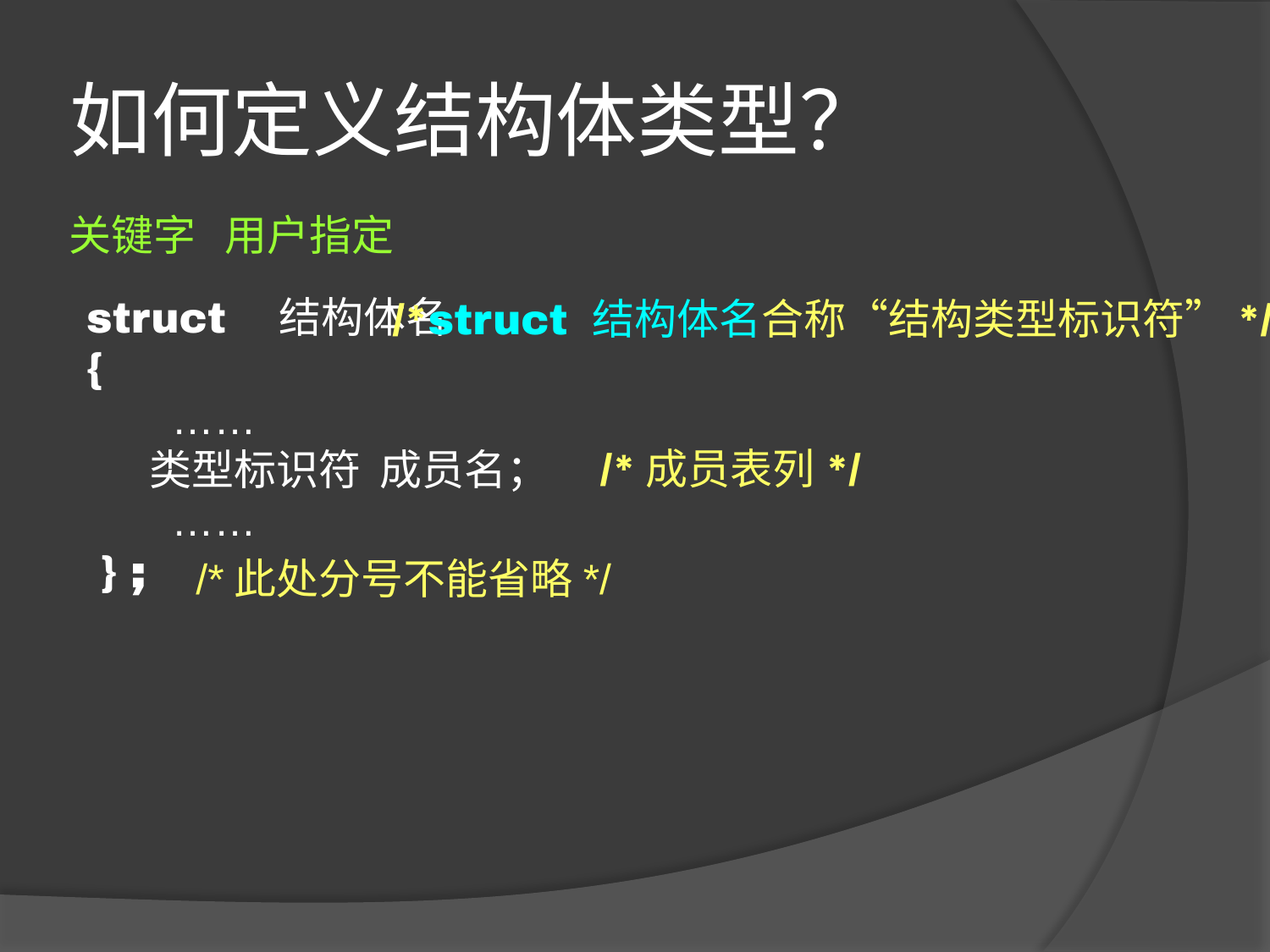

# 如何定义结构体类型？
关键字   用户指定

 struct   结构体名
 {
       ……
       类型标识符  成员名；
       ……
  } ;
/*struct 结构体名合称“结构类型标识符”*/
/*成员表列*/
/*此处分号不能省略*/